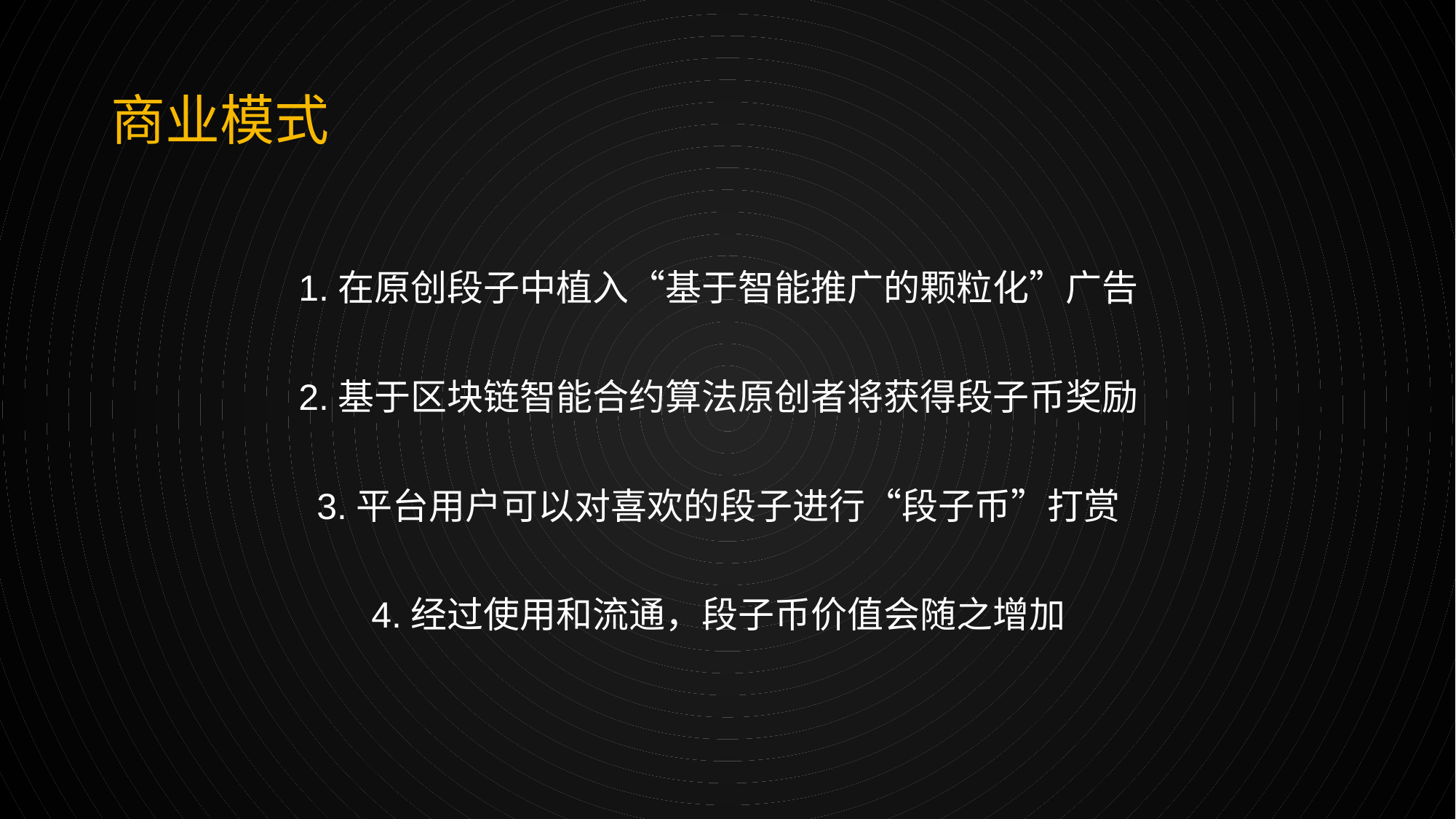

# 商业模式
1.在原创段子中植入“基于智能推广的颗粒化”广告

2.基于区块链智能合约算法原创者将获得段子币奖励

3.平台用户可以对喜欢的段子进行“段子币”打赏

4.经过使用和流通，段子币价值会随之增加